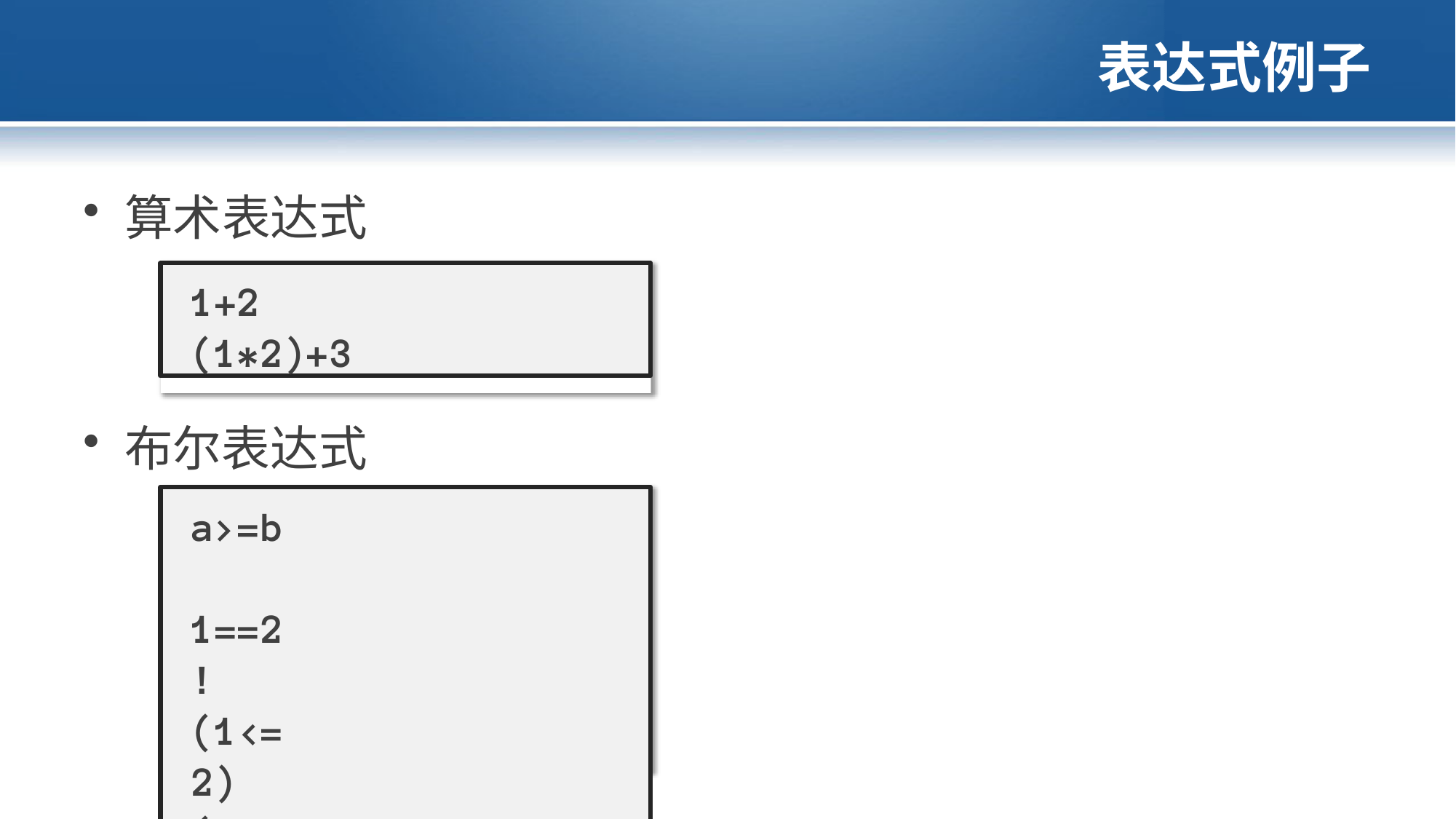

# 表达式例子
算术表达式

1+2  (1*2)+3
布尔表达式

a>=b  1==2
!(1<=2)
(1==1) or (1==2)
(1==1) and (1==2)